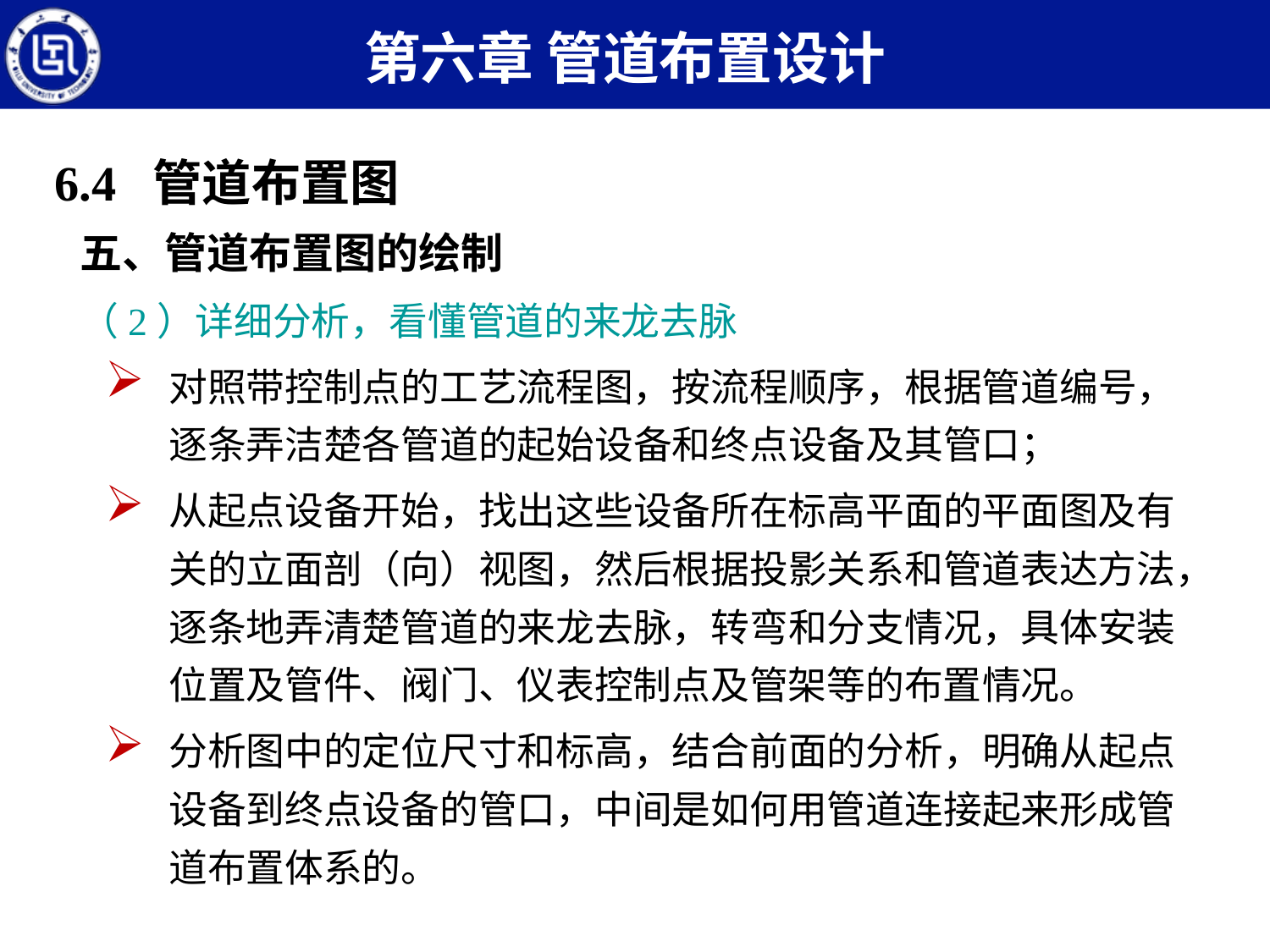

第六章 管道布置设计
6.4  管道布置图
五、管道布置图的绘制
（2）详细分析，看懂管道的来龙去脉
对照带控制点的工艺流程图，按流程顺序，根据管道编号，逐条弄洁楚各管道的起始设备和终点设备及其管口；
从起点设备开始，找出这些设备所在标高平面的平面图及有关的立面剖（向）视图，然后根据投影关系和管道表达方法，逐条地弄清楚管道的来龙去脉，转弯和分支情况，具体安装位置及管件、阀门、仪表控制点及管架等的布置情况。
分析图中的定位尺寸和标高，结合前面的分析，明确从起点设备到终点设备的管口，中间是如何用管道连接起来形成管道布置体系的。